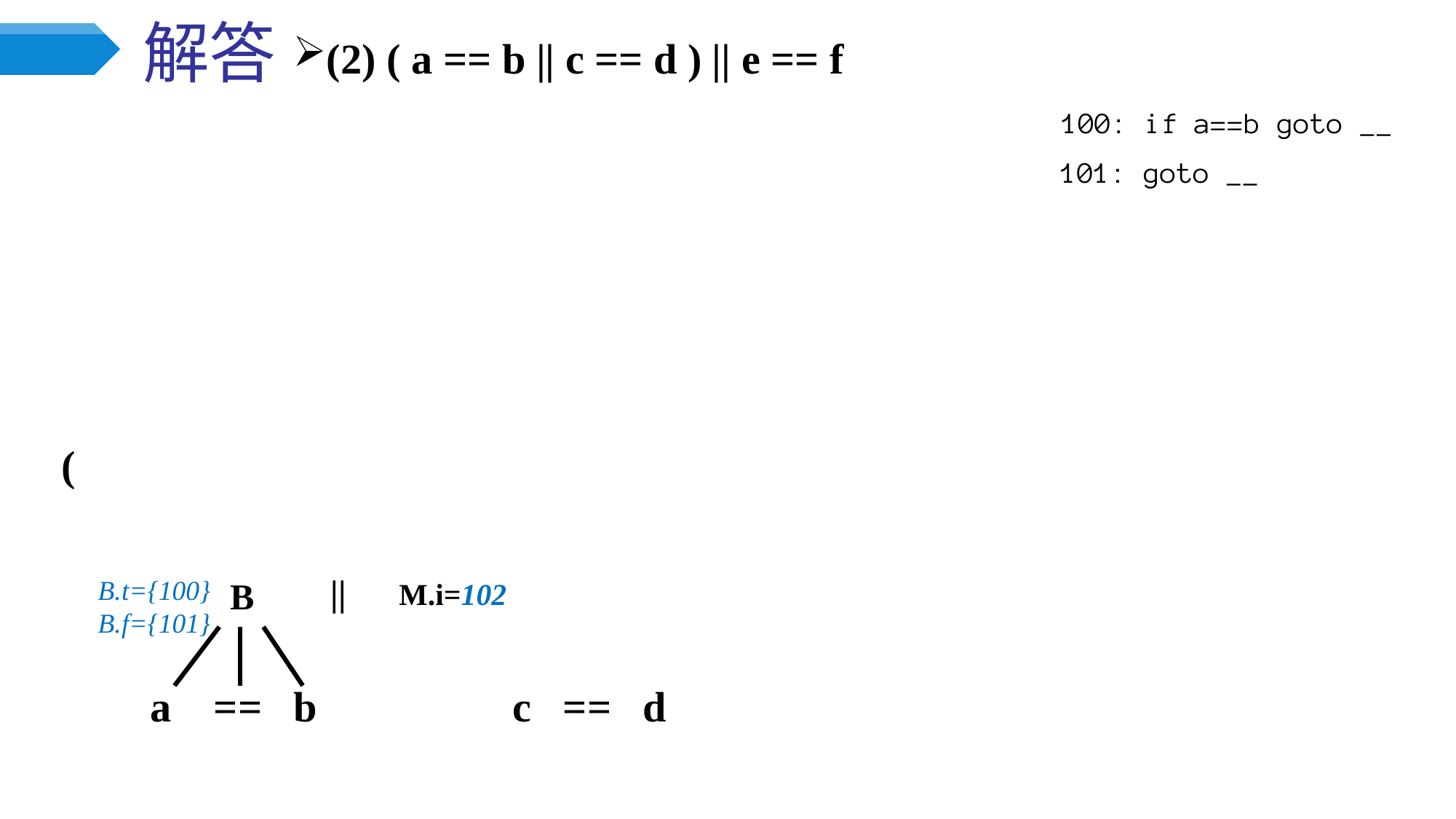

# 解答
(2) ( a == b || c == d ) || e == f
100: if a==b goto __
101: goto __
(
||
B
B.t={100}
B.f={101}
M.i=102
     a    ==   b
c   ==   d